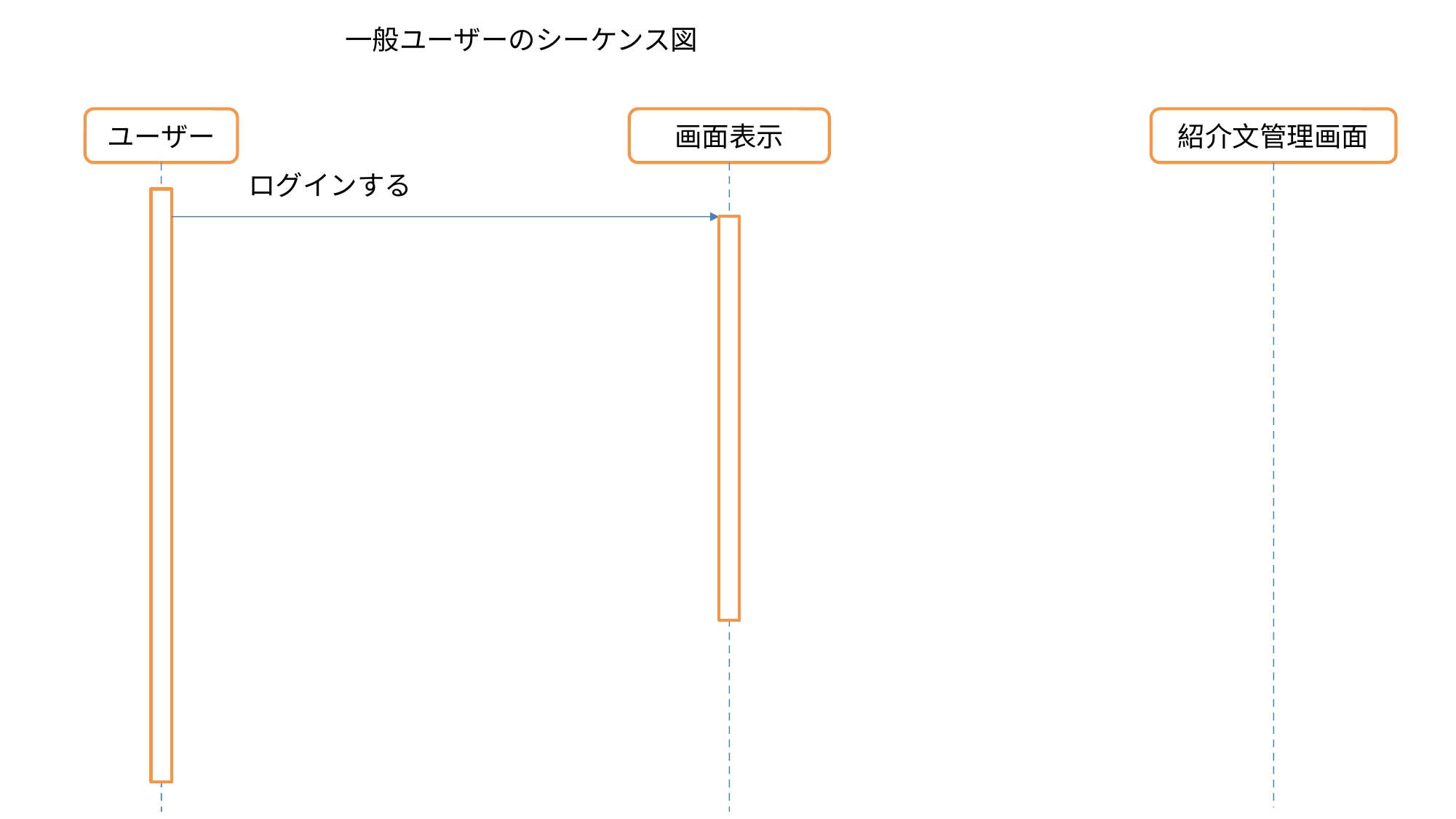

一般ユーザーのシーケンス図
ユーザー
画面表示
紹介文管理画面

ログインする